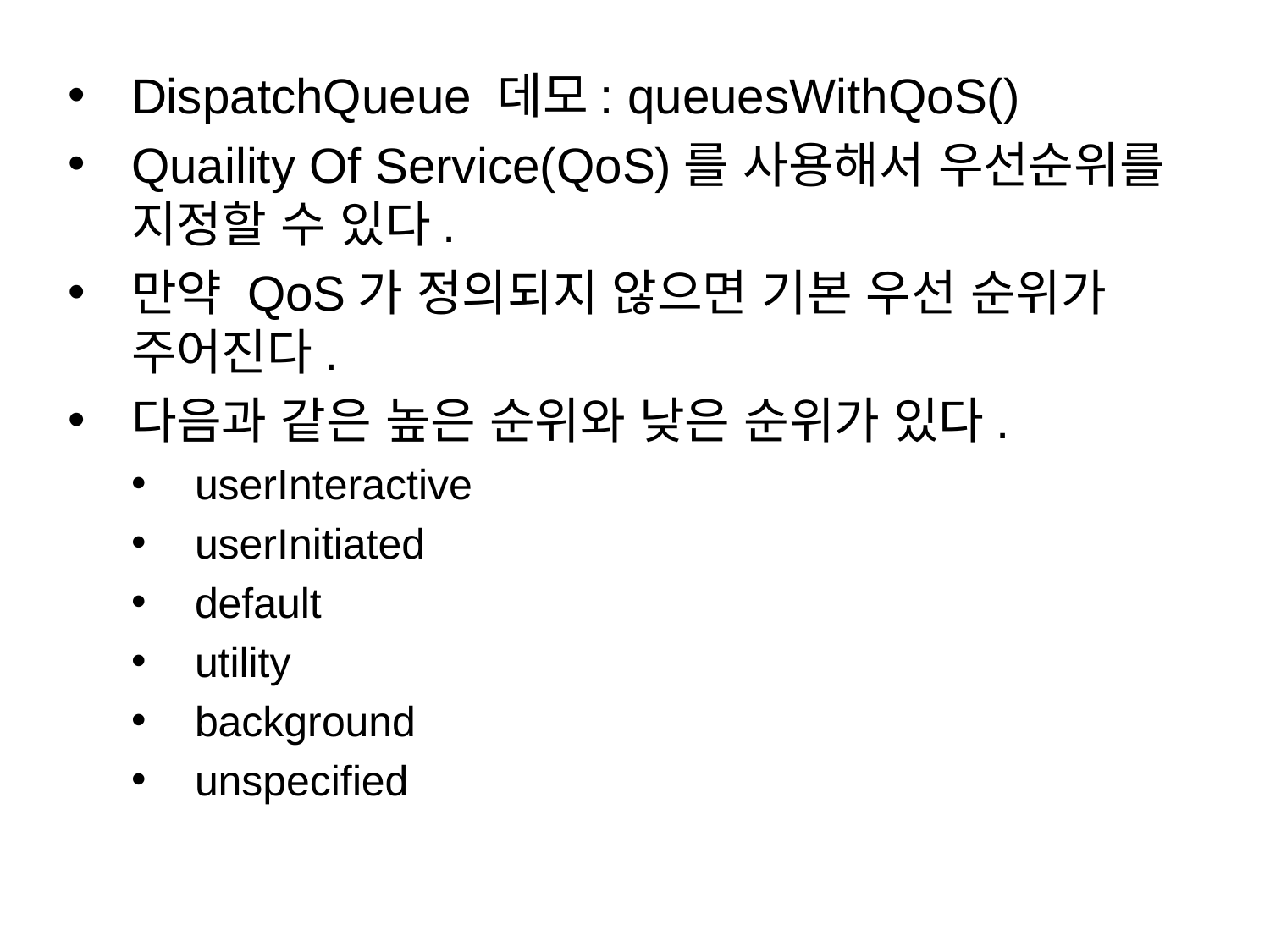

DispatchQueue 데모: queuesWithQoS()
Quaility Of Service(QoS)를 사용해서 우선순위를 지정할 수 있다.
만약 QoS가 정의되지 않으면 기본 우선 순위가 주어진다.
다음과 같은 높은 순위와 낮은 순위가 있다.
userInteractive
userInitiated
default
utility
background
unspecified